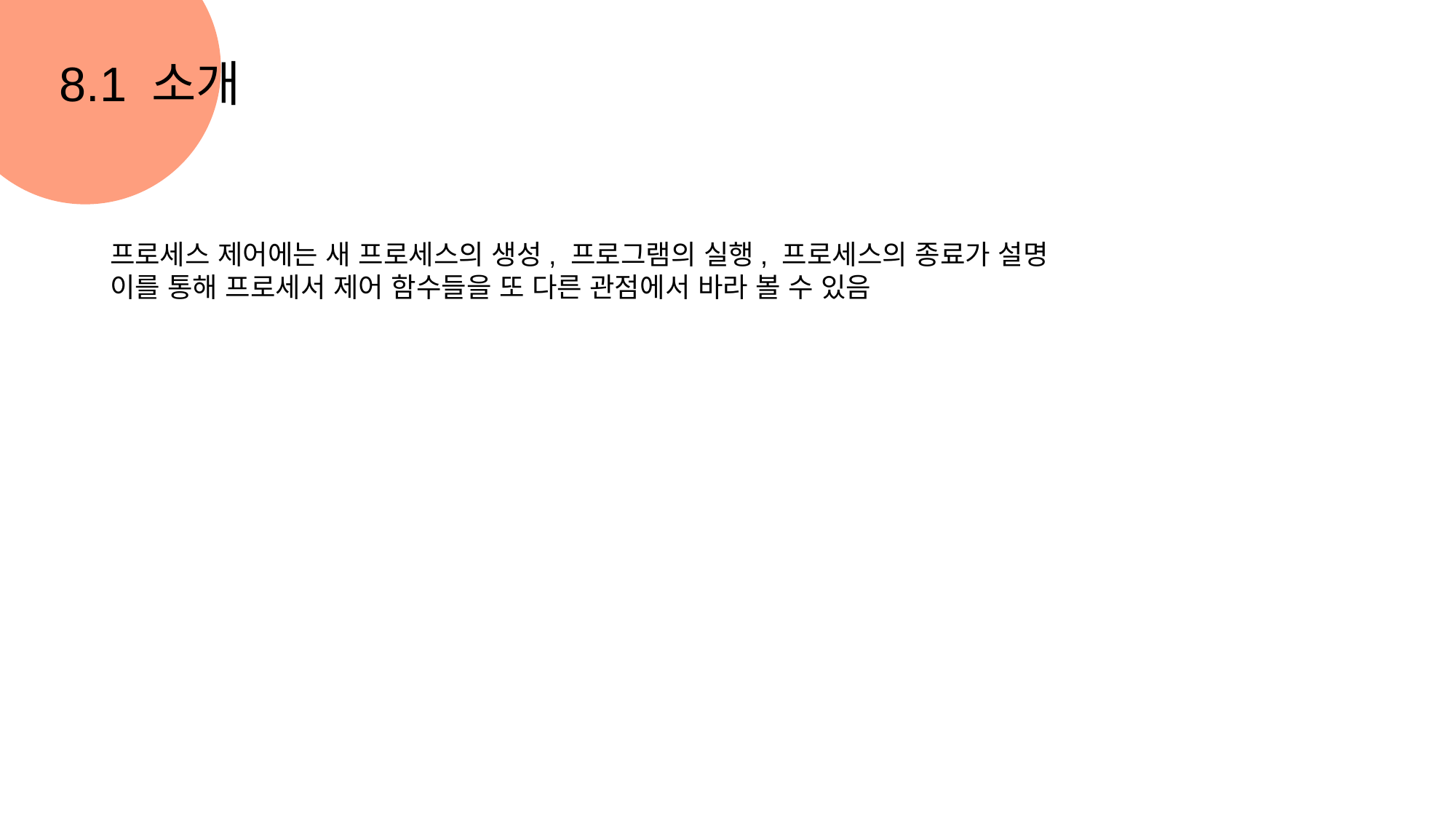

8.1 소개
프로세스 제어에는 새 프로세스의 생성, 프로그램의 실행, 프로세스의 종료가 설명
이를 통해 프로세서 제어 함수들을 또 다른 관점에서 바라 볼 수 있음
설명
구조체 멤버